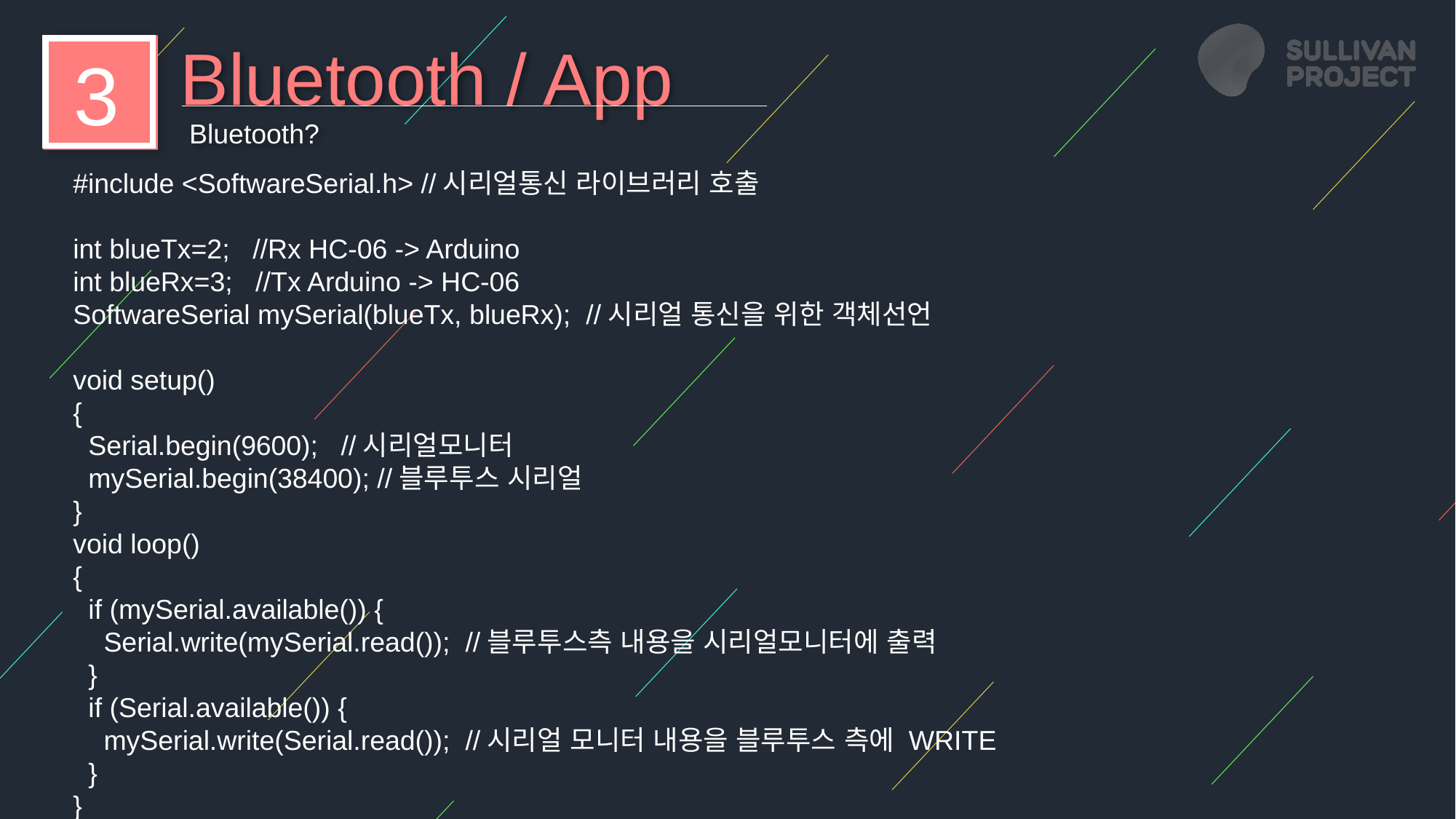

Bluetooth / App

3
Bluetooth?
#include <SoftwareSerial.h> //시리얼통신 라이브러리 호출

int blueTx=2;   //Rx HC-06 -> Arduino
int blueRx=3;   //Tx Arduino -> HC-06
SoftwareSerial mySerial(blueTx, blueRx);  //시리얼 통신을 위한 객체선언

void setup()
{
  Serial.begin(9600);   //시리얼모니터
  mySerial.begin(38400); //블루투스 시리얼
}
void loop()
{
  if (mySerial.available()) {
    Serial.write(mySerial.read());  //블루투스측 내용을 시리얼모니터에 출력
  }
  if (Serial.available()) {
    mySerial.write(Serial.read());  //시리얼 모니터 내용을 블루투스 측에 WRITE
  }
}